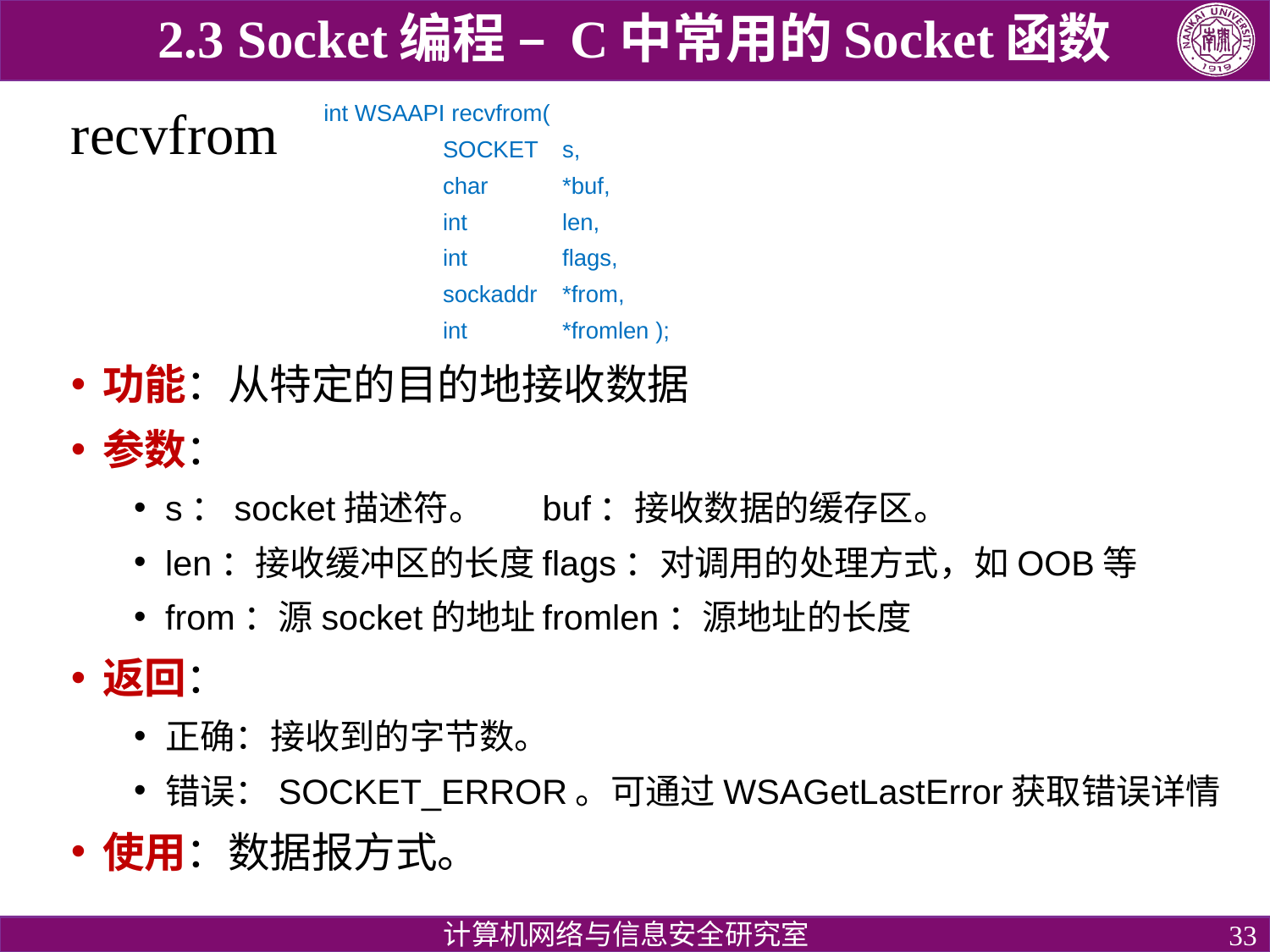

2.3 Socket编程 – C中常用的Socket函数
int WSAAPI recvfrom(
  	SOCKET   	s,
  	char     	*buf,
  	int      	len,
 	int      	flags,
  	sockaddr 	*from,
  	int      	*fromlen );
# recvfrom
功能：从特定的目的地接收数据
参数：
s：socket描述符。	buf：接收数据的缓存区。
len：接收缓冲区的长度	flags：对调用的处理方式，如OOB等
from：源socket的地址	fromlen：源地址的长度
返回：
正确：接收到的字节数。
错误：SOCKET_ERROR。可通过WSAGetLastError获取错误详情
使用：数据报方式。